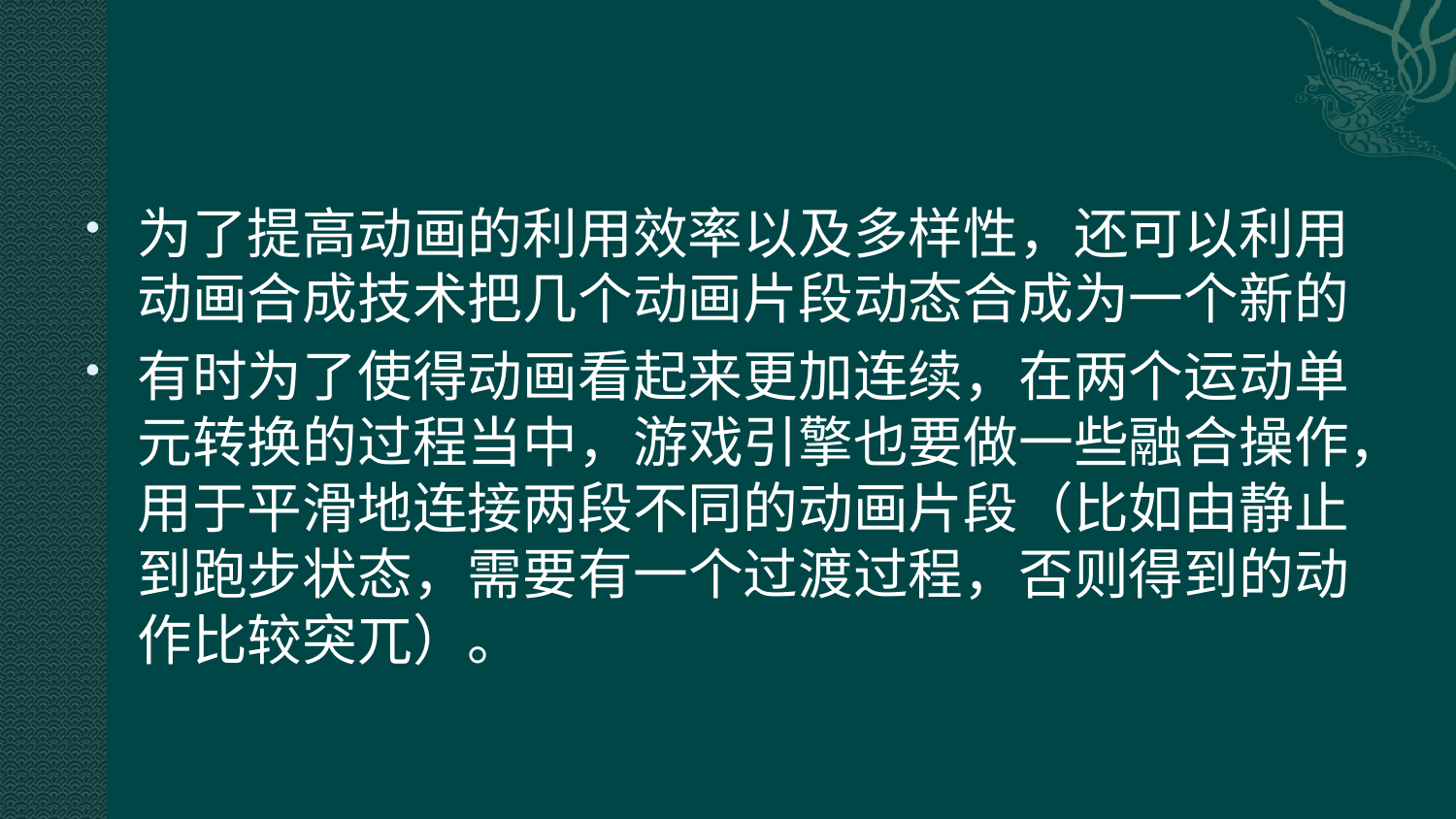

#
为了提高动画的利用效率以及多样性，还可以利用动画合成技术把几个动画片段动态合成为一个新的
有时为了使得动画看起来更加连续，在两个运动单元转换的过程当中，游戏引擎也要做一些融合操作，用于平滑地连接两段不同的动画片段（比如由静止到跑步状态，需要有一个过渡过程，否则得到的动作比较突兀）。